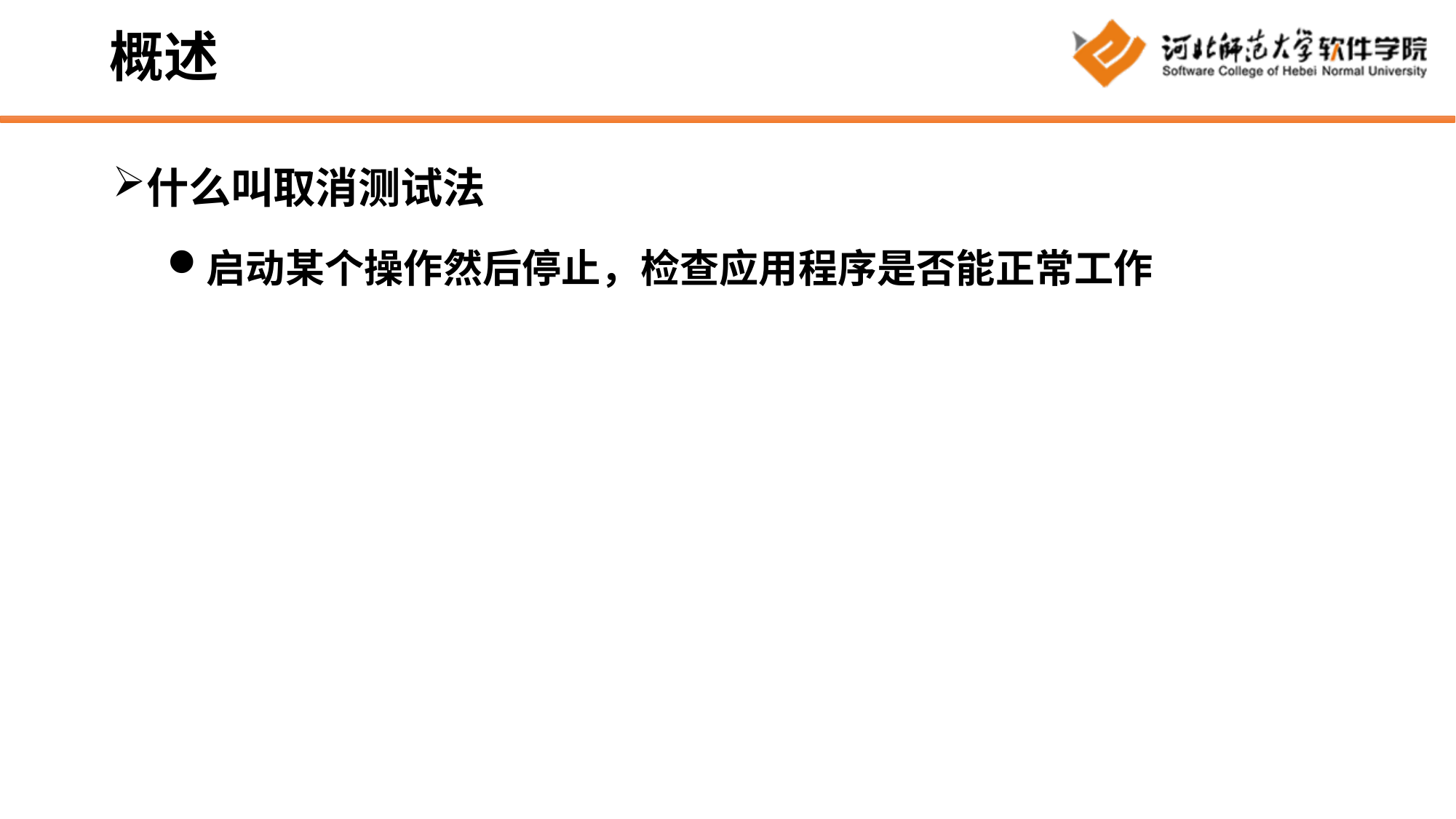

# 概述
什么叫取消测试法
启动某个操作然后停止，检查应用程序是否能正常工作